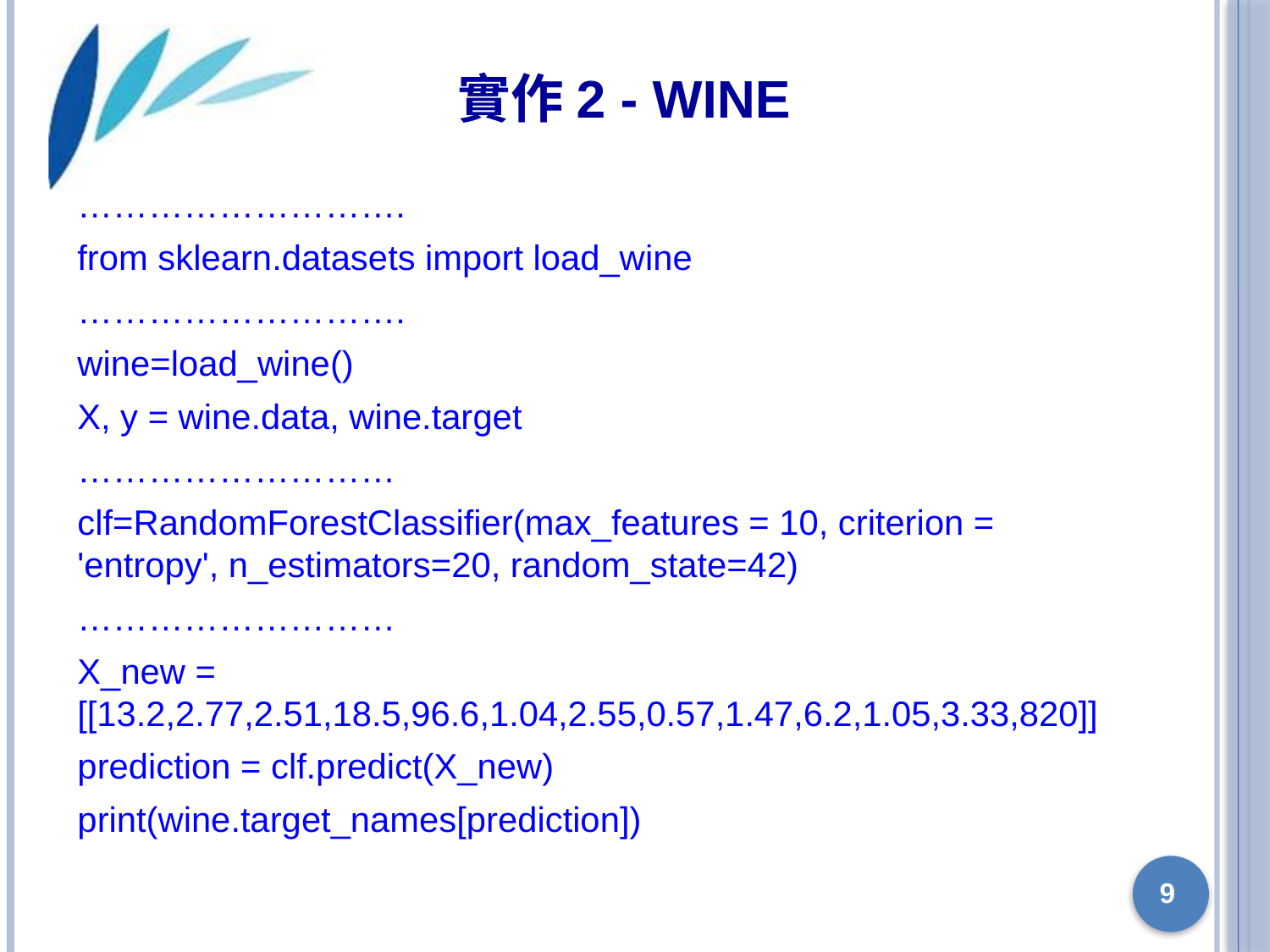

# 實作2 - wine
……………………….
from sklearn.datasets import load_wine
……………………….
wine=load_wine()
X, y = wine.data, wine.target
………………………
clf=RandomForestClassifier(max_features = 10, criterion = 'entropy', n_estimators=20, random_state=42)
………………………
X_new = [[13.2,2.77,2.51,18.5,96.6,1.04,2.55,0.57,1.47,6.2,1.05,3.33,820]]
prediction = clf.predict(X_new)
print(wine.target_names[prediction])
9